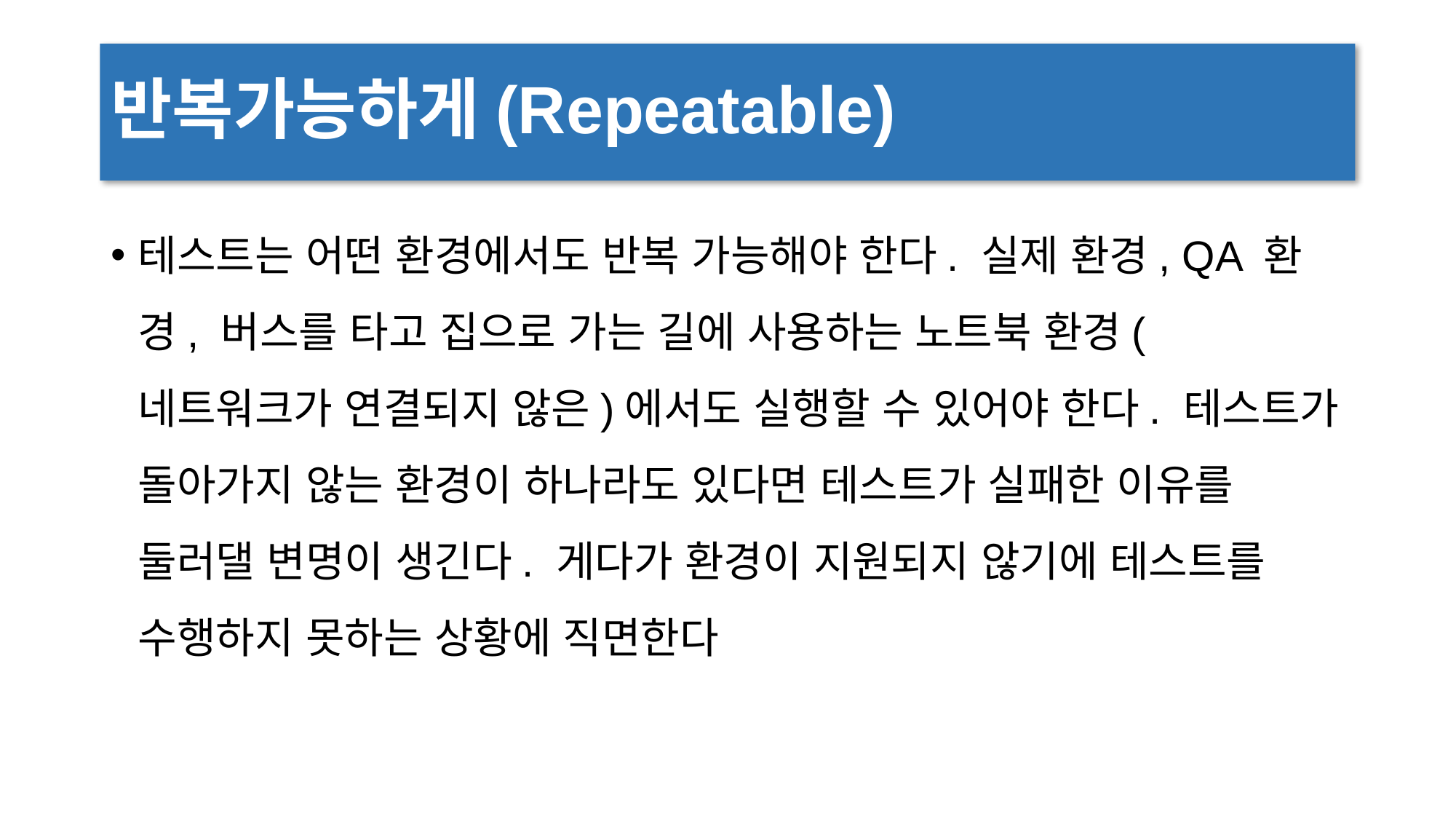

# 반복가능하게(Repeatable)
테스트는 어떤 환경에서도 반복 가능해야 한다. 실제 환경, QA 환경, 버스를 타고 집으로 가는 길에 사용하는 노트북 환경(네트워크가 연결되지 않은)에서도 실행할 수 있어야 한다. 테스트가 돌아가지 않는 환경이 하나라도 있다면 테스트가 실패한 이유를 둘러댈 변명이 생긴다. 게다가 환경이 지원되지 않기에 테스트를 수행하지 못하는 상황에 직면한다